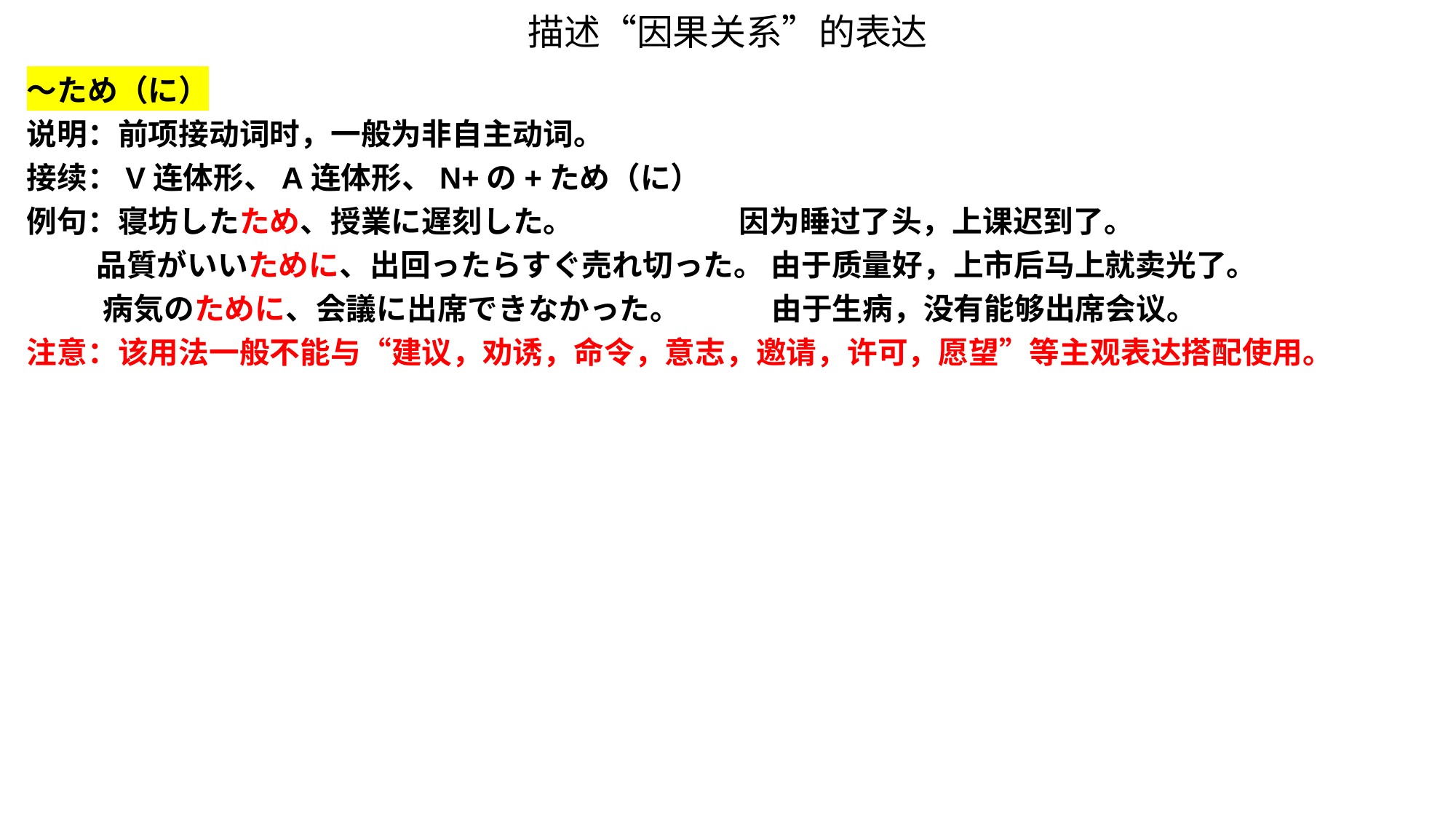

描述“因果关系”的表达
～ため（に）
说明：前项接动词时，一般为非自主动词。
接续：V连体形、A连体形、N+の+ため（に）
例句：寝坊したため、授業に遅刻した。                        因为睡过了头，上课迟到了。
         品質がいいために、出回ったらすぐ売れ切った。 由于质量好，上市后马上就卖光了。
          病気のために、会議に出席できなかった。　　　由于生病，没有能够出席会议。
注意：该用法一般不能与“建议，劝诱，命令，意志，邀请，许可，愿望”等主观表达搭配使用。